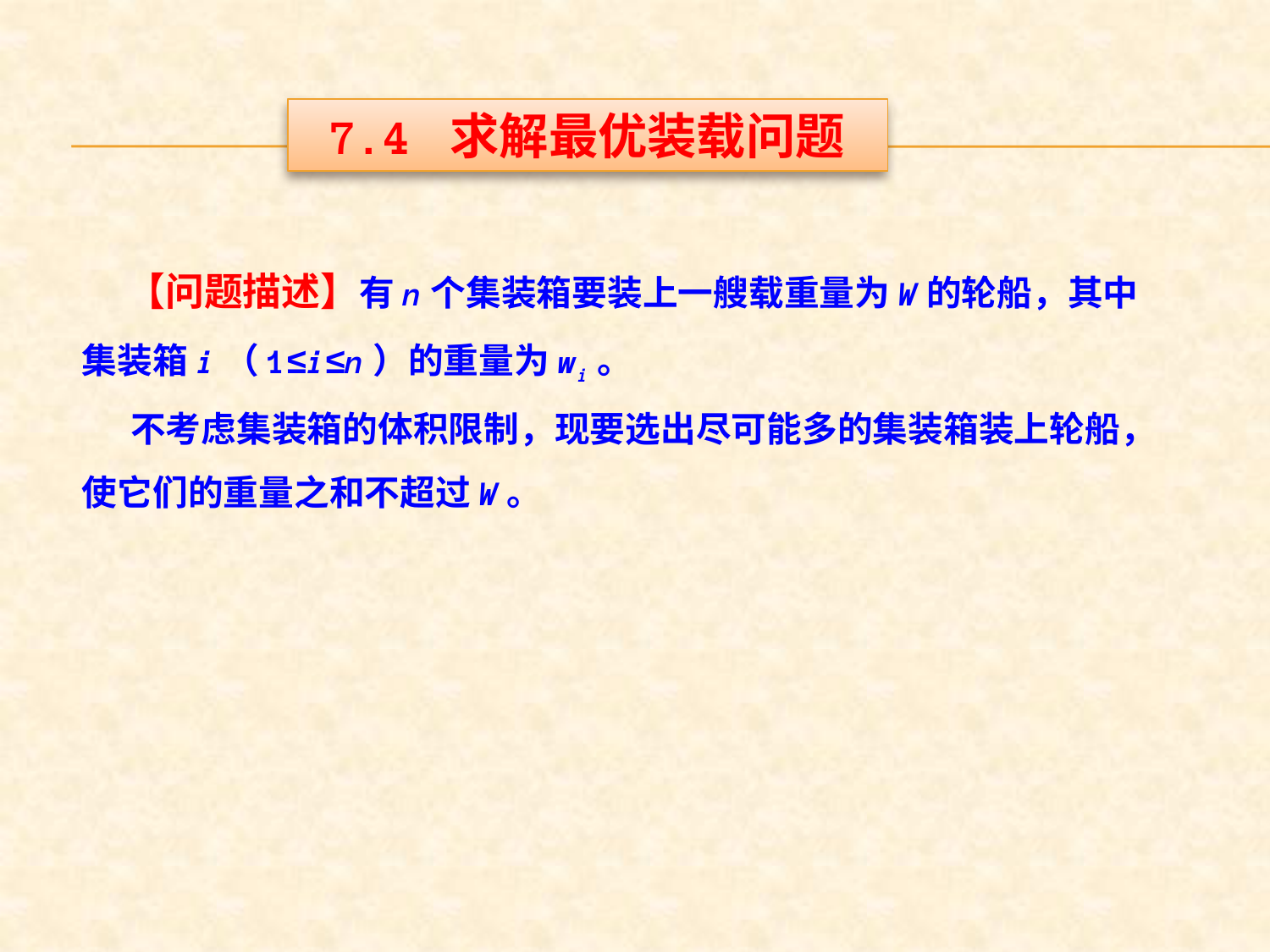

7.4 求解最优装载问题
    【问题描述】有n个集装箱要装上一艘载重量为W的轮船，其中集装箱i（1≤i≤n）的重量为wi。
     不考虑集装箱的体积限制，现要选出尽可能多的集装箱装上轮船，使它们的重量之和不超过W。